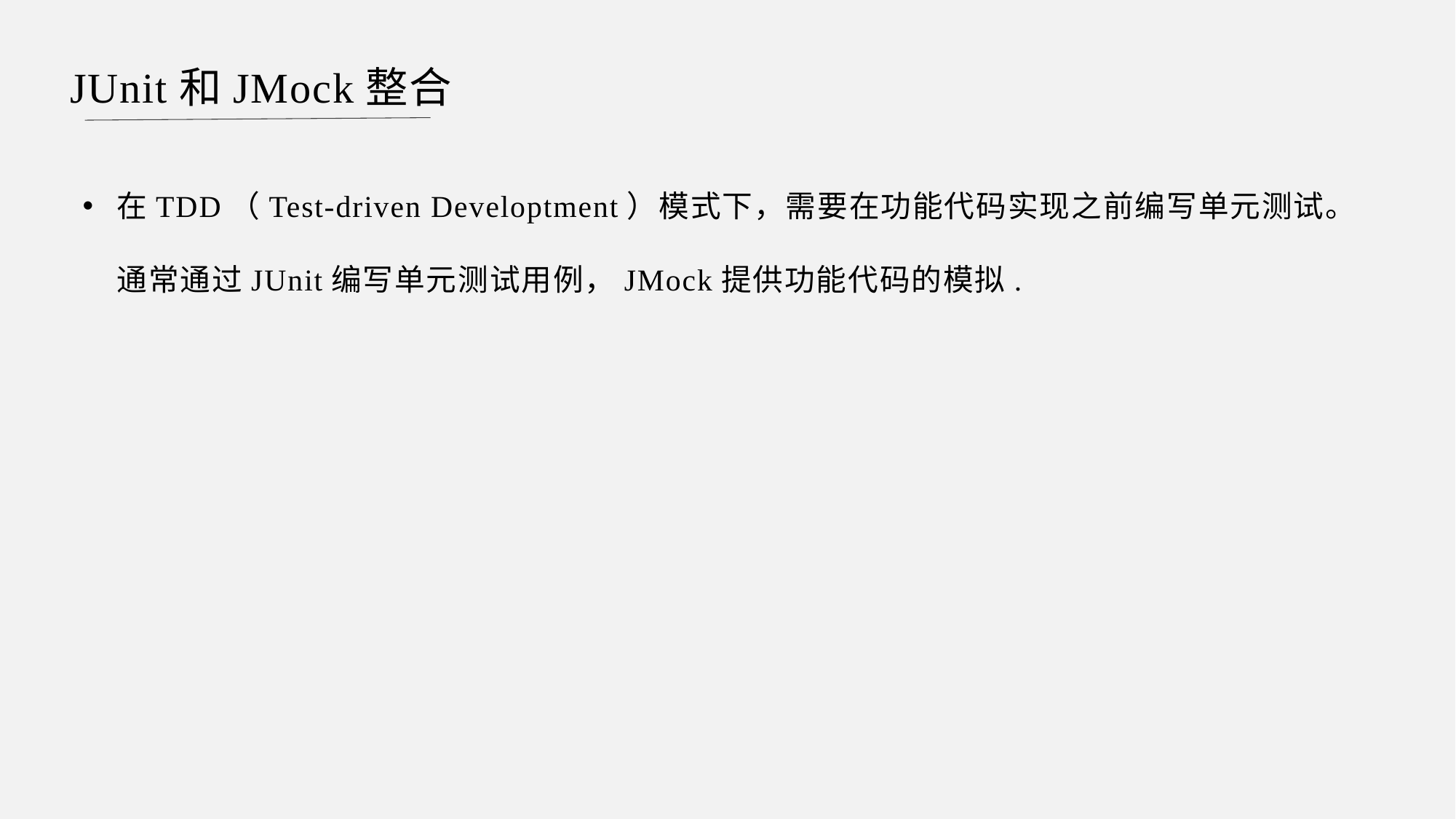

JUnit和JMock整合
在TDD（Test-driven Developtment）模式下，需要在功能代码实现之前编写单元测试。通常通过JUnit编写单元测试用例，JMock提供功能代码的模拟.